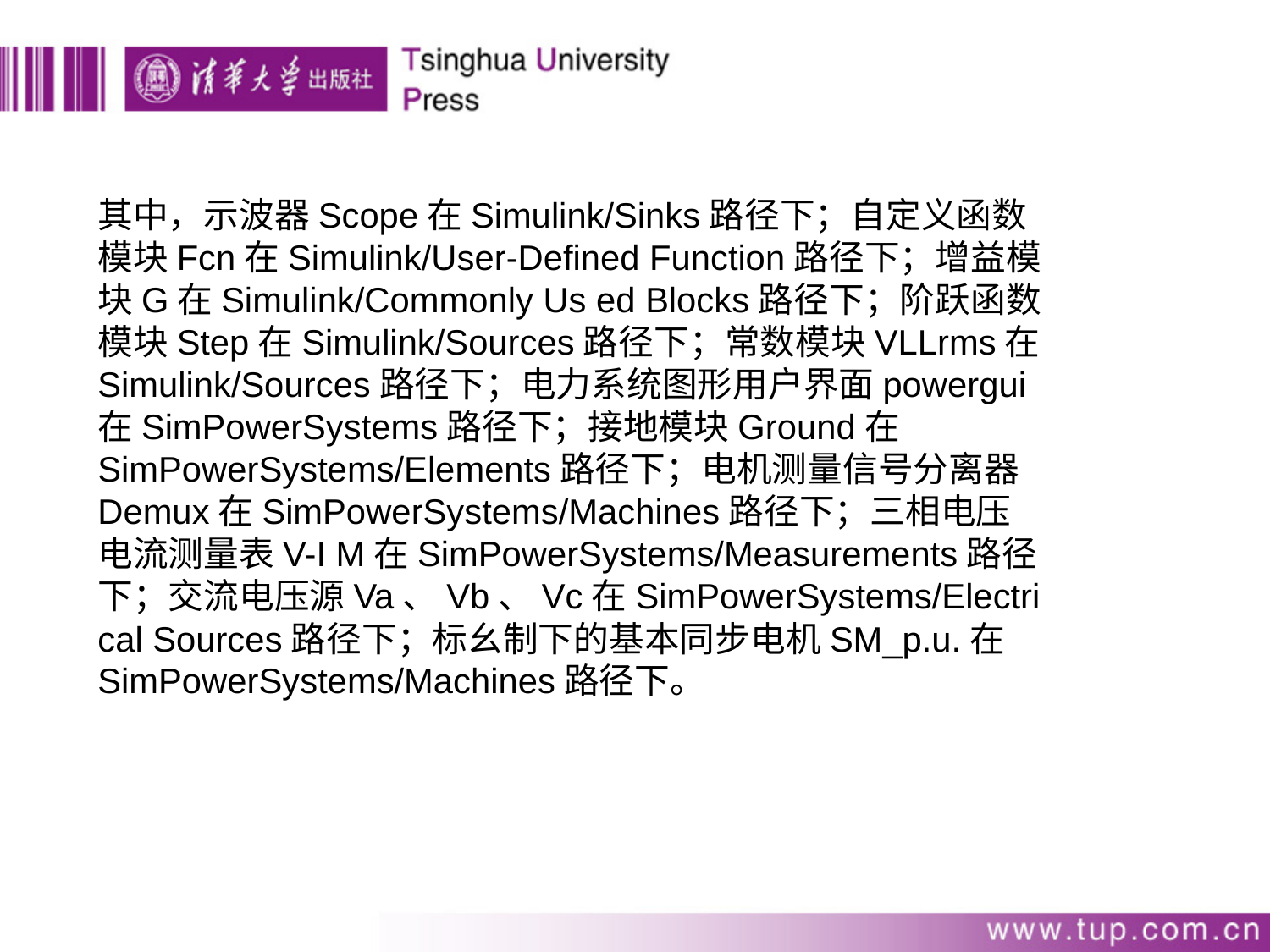

其中，示波器Scope在Simulink/Sinks路径下；自定义函数模块Fcn在Simulink/User-Defined Function路径下；增益模块G在Simulink/Commonly Us ed Blocks路径下；阶跃函数模块Step在Simulink/Sources路径下；常数模块VLLrms在Simulink/Sources路径下；电力系统图形用户界面powergui在SimPowerSystems路径下；接地模块Ground在SimPowerSystems/Elements路径下；电机测量信号分离器Demux在SimPowerSystems/Machines路径下；三相电压电流测量表V-I M在SimPowerSystems/Measurements路径下；交流电压源Va、Vb、Vc在SimPowerSystems/Electrical Sources路径下；标幺制下的基本同步电机SM_p.u.在SimPowerSystems/Machines路径下。